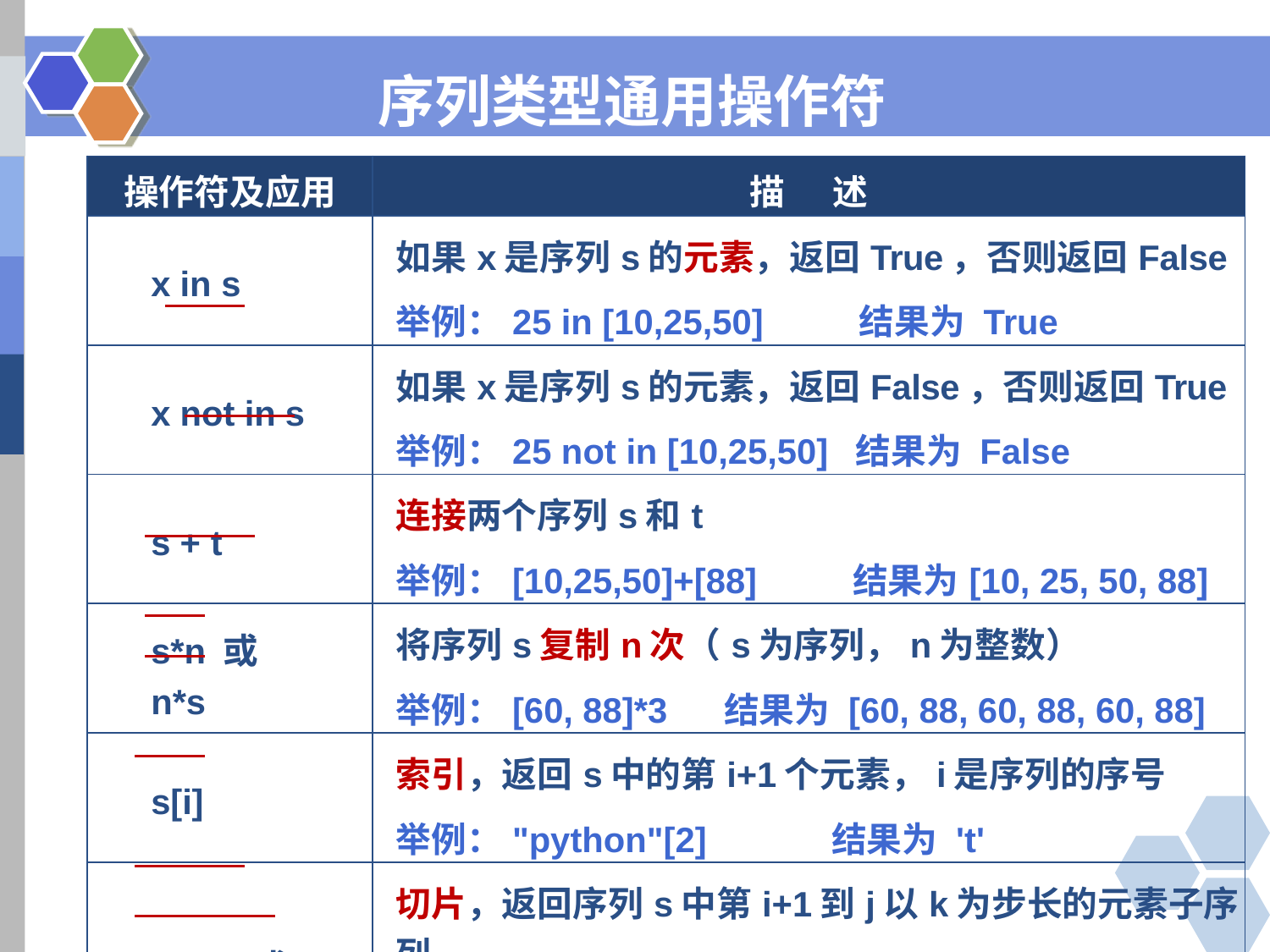

序列类型通用操作符
| 操作符及应用 | 描 述 |
| --- | --- |
| x in s | 如果x是序列s的元素，返回True，否则返回False 举例：25 in [10,25,50] 结果为 True |
| x not in s | 如果x是序列s的元素，返回False，否则返回True 举例：25 not in [10,25,50] 结果为 False |
| s + t | 连接两个序列s和t 举例：[10,25,50]+[88] 结果为[10, 25, 50, 88] |
| s\*n 或 n\*s | 将序列s复制n次（s为序列，n为整数） 举例：[60, 88]\*3 结果为 [60, 88, 60, 88, 60, 88] |
| s[i] | 索引，返回s中的第i+1个元素，i是序列的序号 举例："python"[2] 结果为 't' |
| s[i: j] 或 s[i: j: k] | 切片，返回序列s中第i+1到j以k为步长的元素子序列 举例：“python”[2:4] 结果为 'th' “python”[0:5:2] 结果为 'pto' |